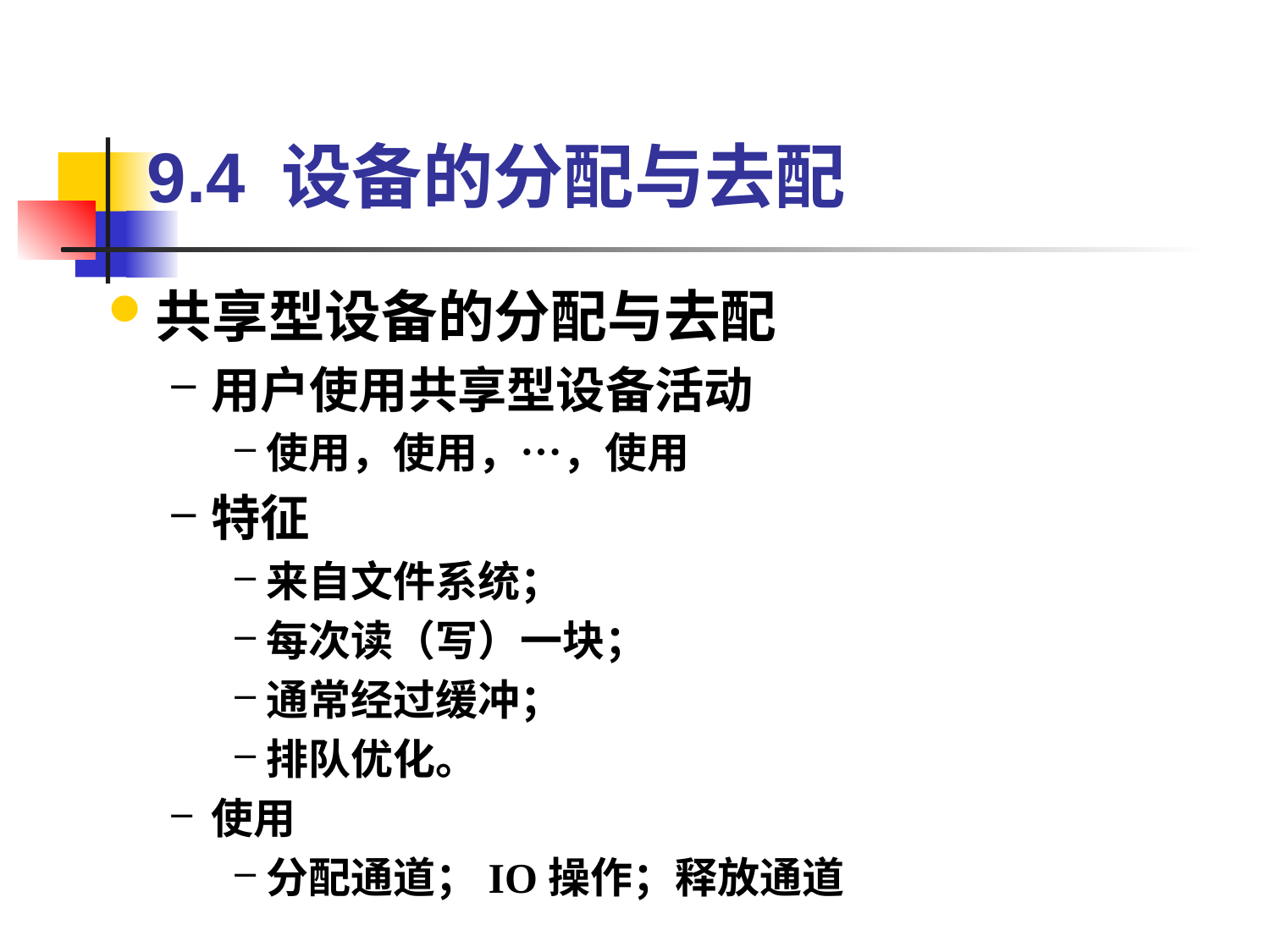

9.4 设备的分配与去配
共享型设备的分配与去配
用户使用共享型设备活动
使用，使用，…，使用
特征
来自文件系统；
每次读（写）一块；
通常经过缓冲；
排队优化。
使用
分配通道；IO操作；释放通道